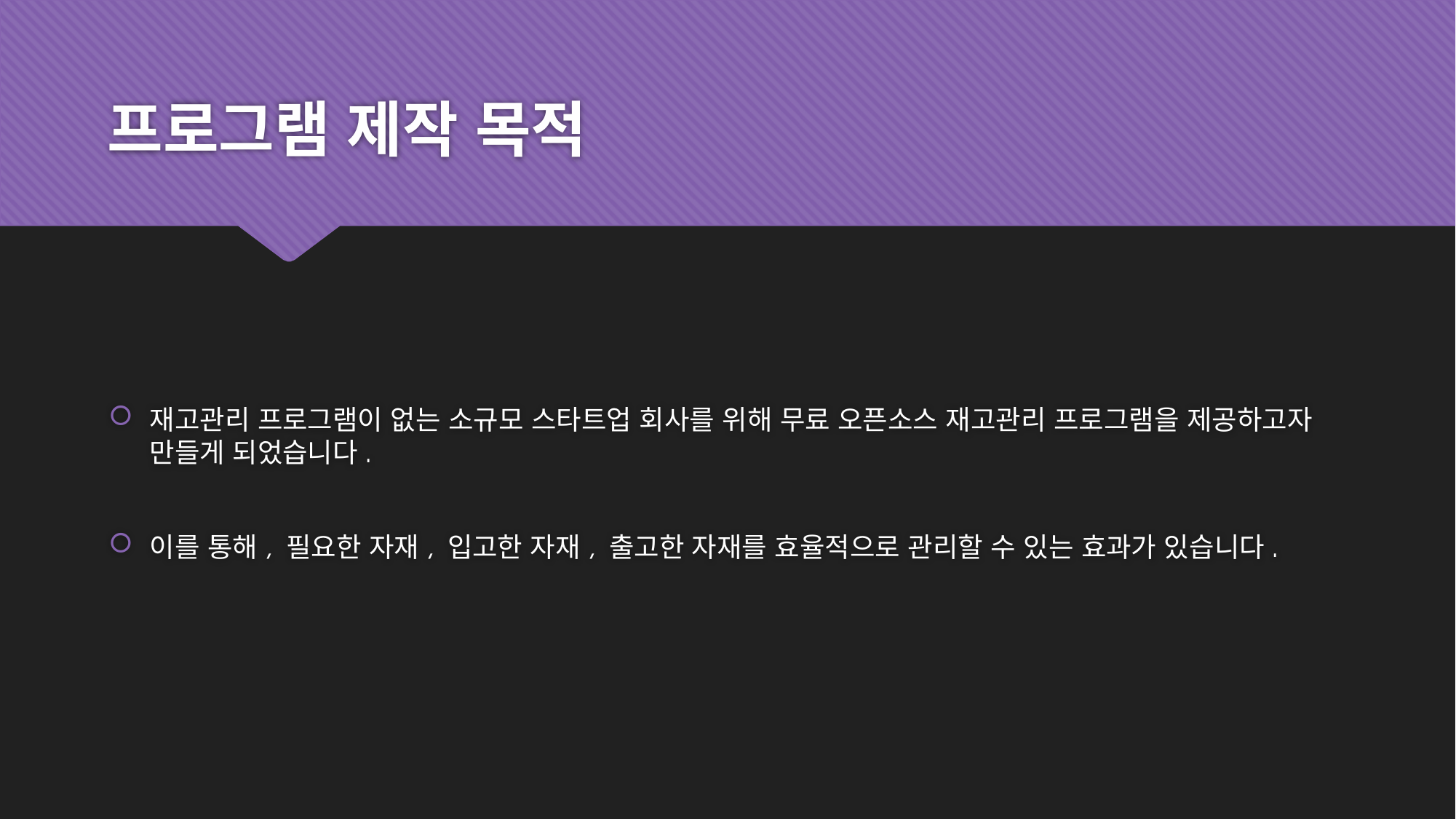

# 프로그램 제작 목적
재고관리 프로그램이 없는 소규모 스타트업 회사를 위해 무료 오픈소스 재고관리 프로그램을 제공하고자 만들게 되었습니다.

이를 통해, 필요한 자재, 입고한 자재, 출고한 자재를 효율적으로 관리할 수 있는 효과가 있습니다.